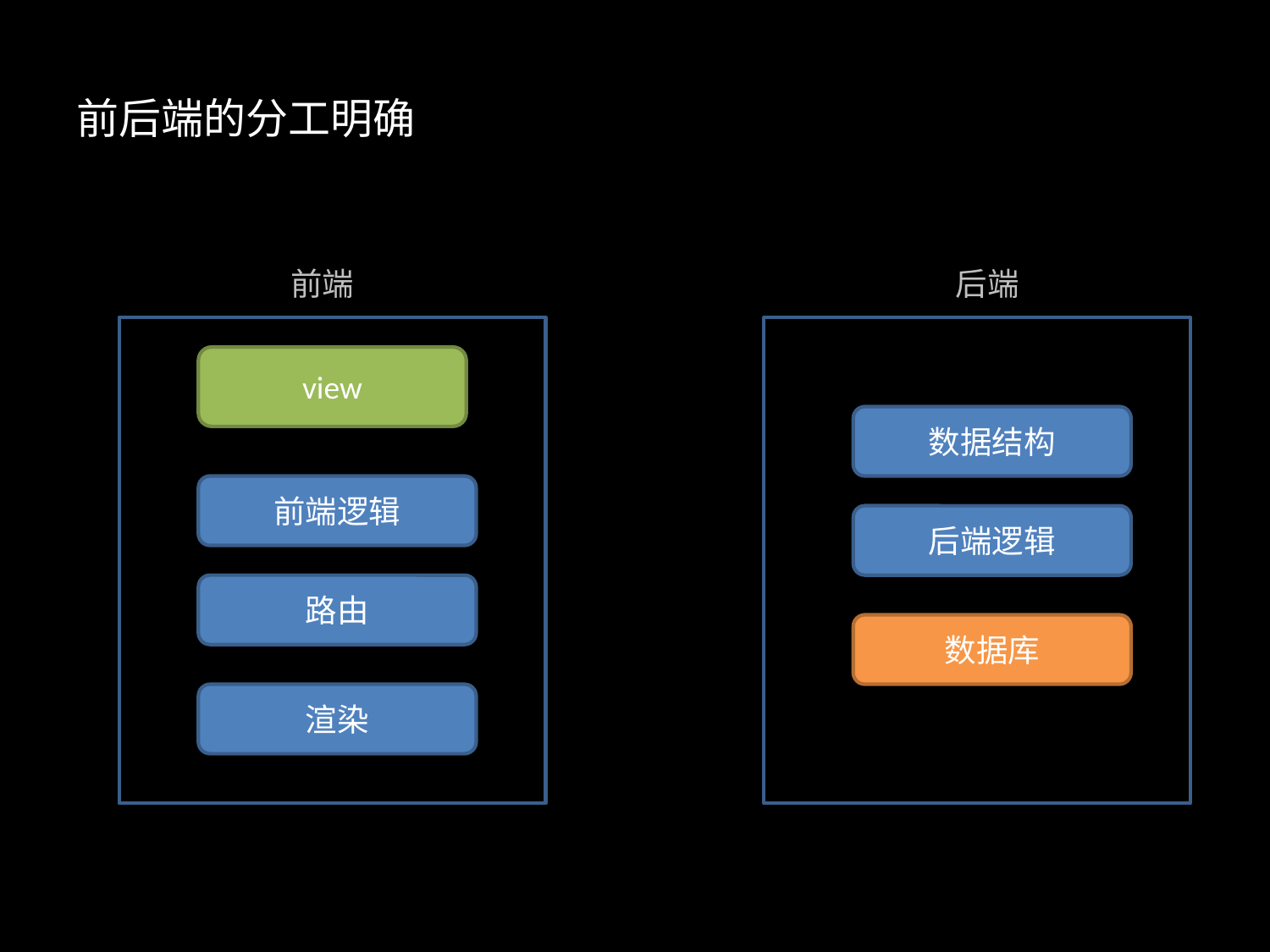

# 前后端的分工明确
前端
后端

view
数据结构
前端逻辑
后端逻辑
路由
数据库
渲染